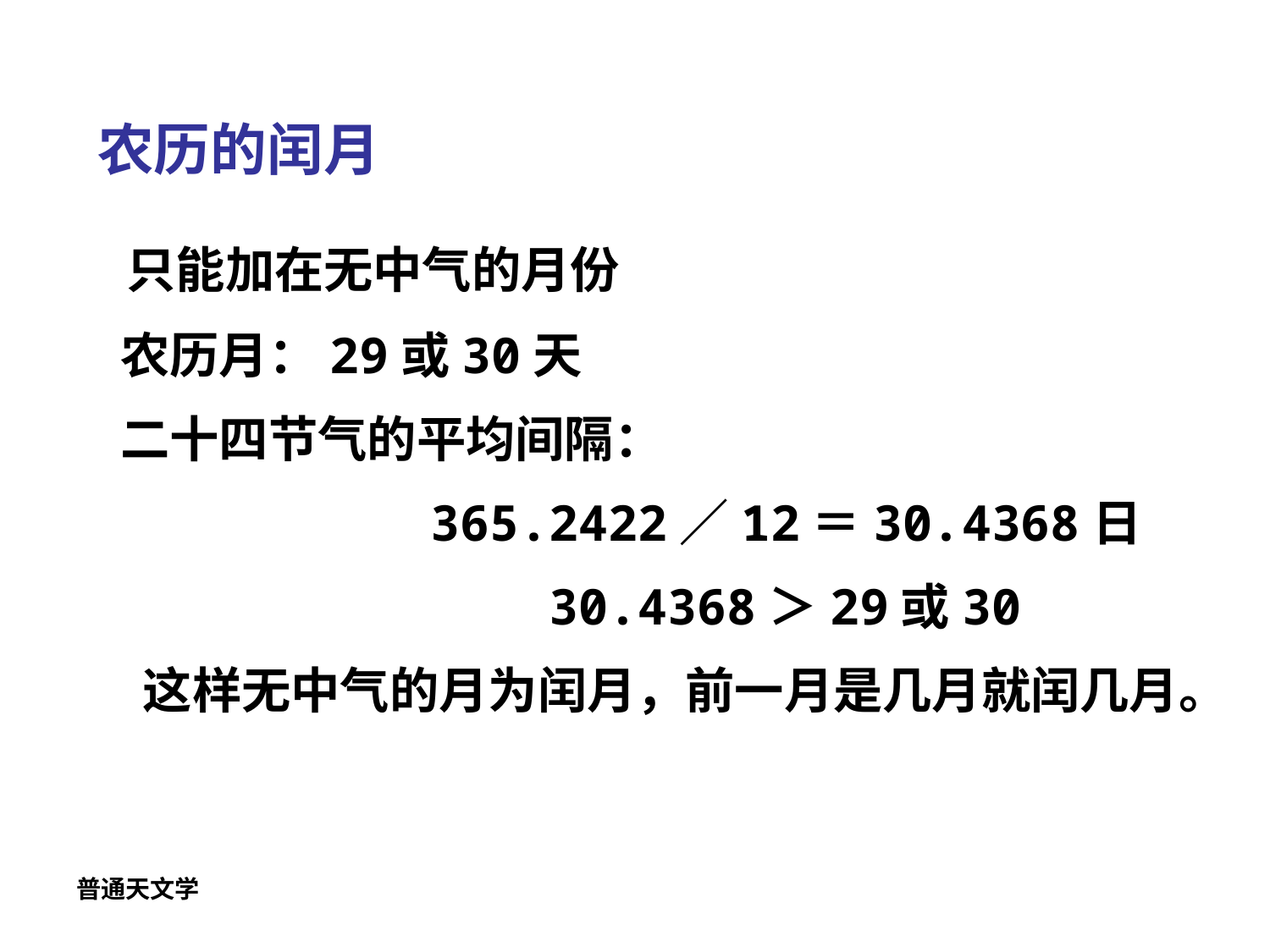

# 农历的闰月
   只能加在无中气的月份
   农历月：29或30天
   二十四节气的平均间隔：
            365.2422／12＝30.4368日
                30.4368＞29或30
     这样无中气的月为闰月，前一月是几月就闰几月。
普通天文学